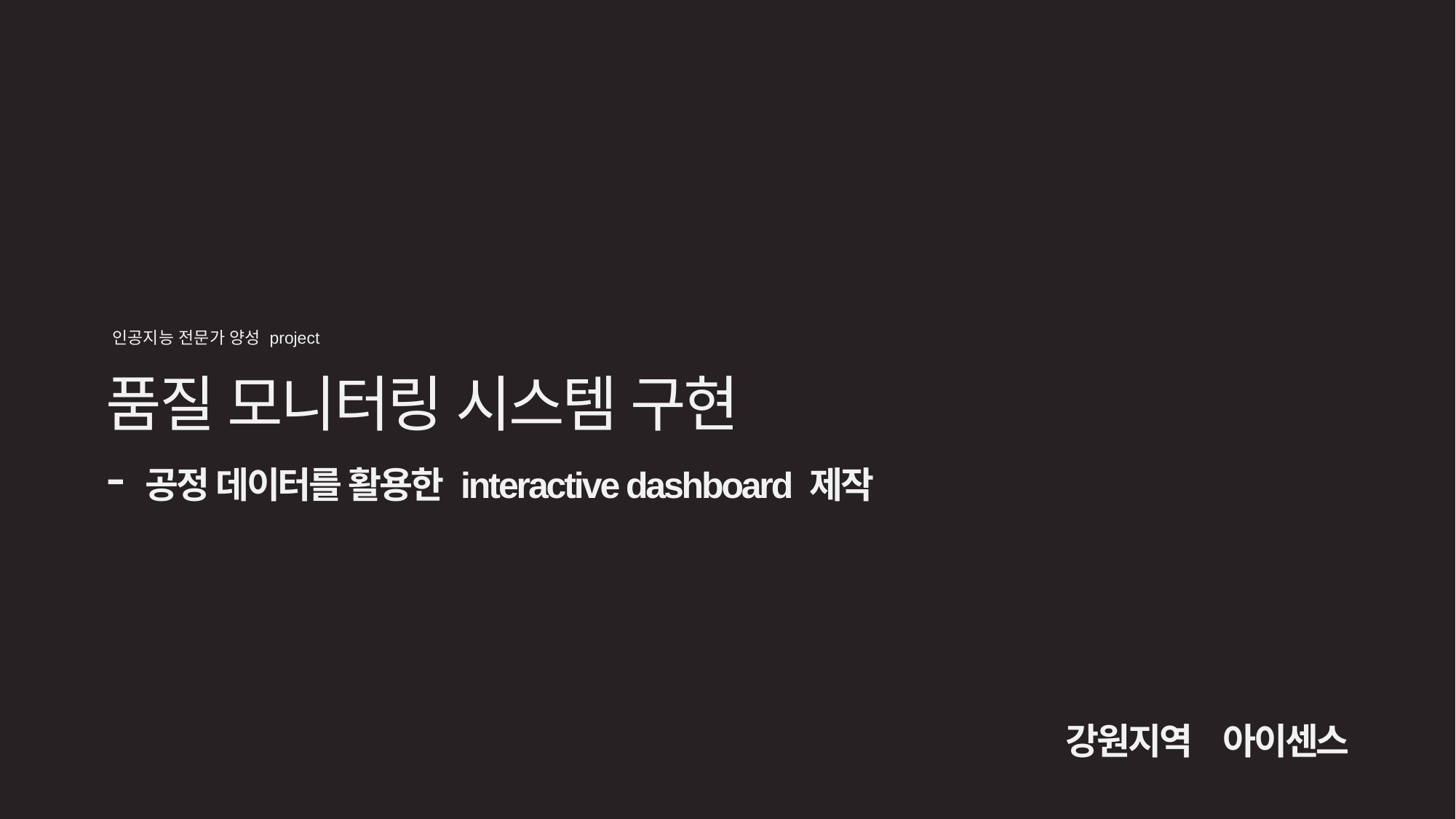

인공지능 전문가 양성 project
품질 모니터링 시스템 구현
- 공정 데이터를 활용한 interactive dashboard 제작
강원지역
아이센스